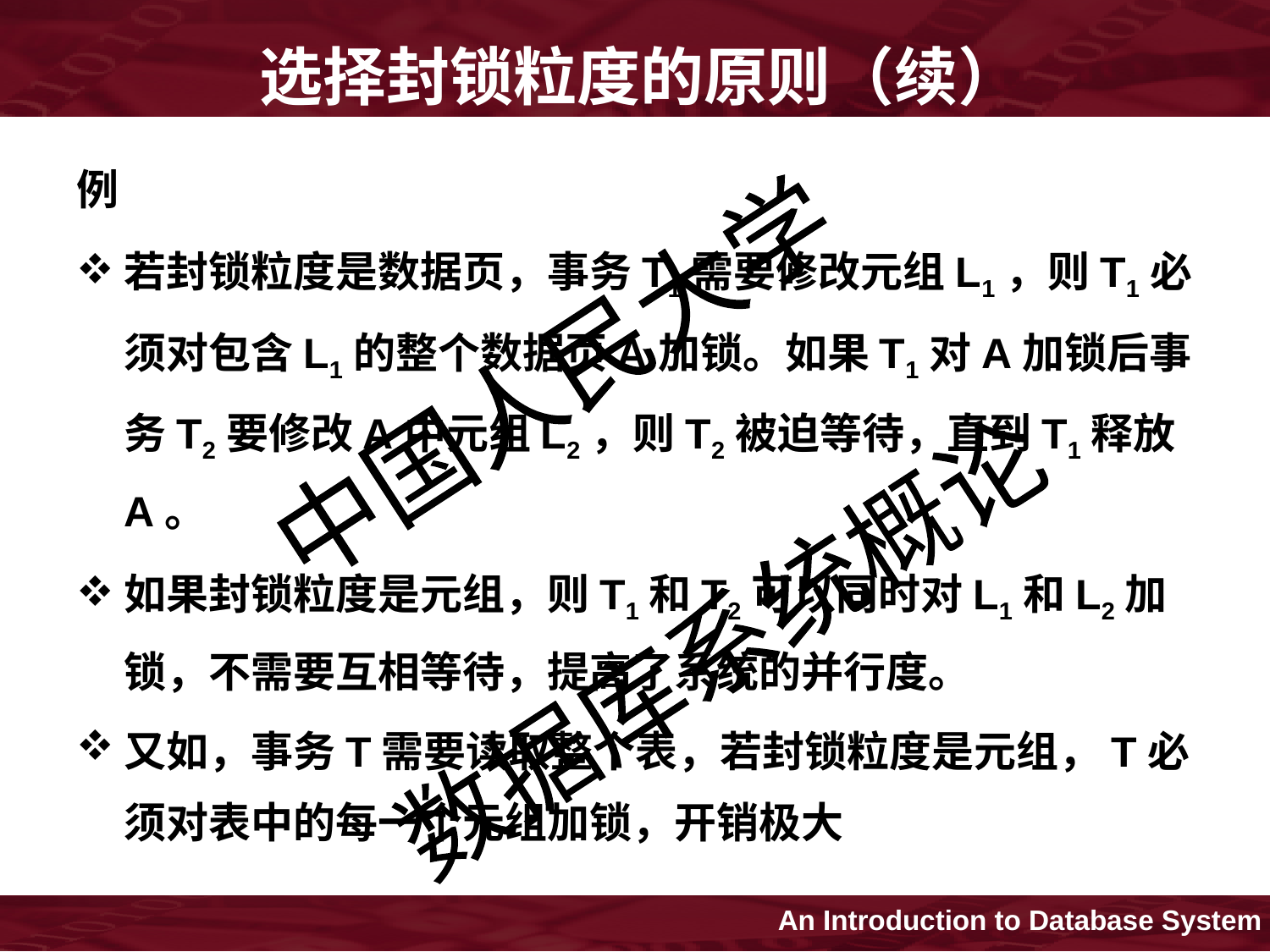

选择封锁粒度的原则（续）
例
若封锁粒度是数据页，事务T1需要修改元组L1，则T1必须对包含L1的整个数据页A加锁。如果T1对A加锁后事务T2要修改A中元组L2，则T2被迫等待，直到T1释放A。
如果封锁粒度是元组，则T1和T2可以同时对L1和L2加锁，不需要互相等待，提高了系统的并行度。
又如，事务T需要读取整个表，若封锁粒度是元组，T必须对表中的每一个元组加锁，开销极大